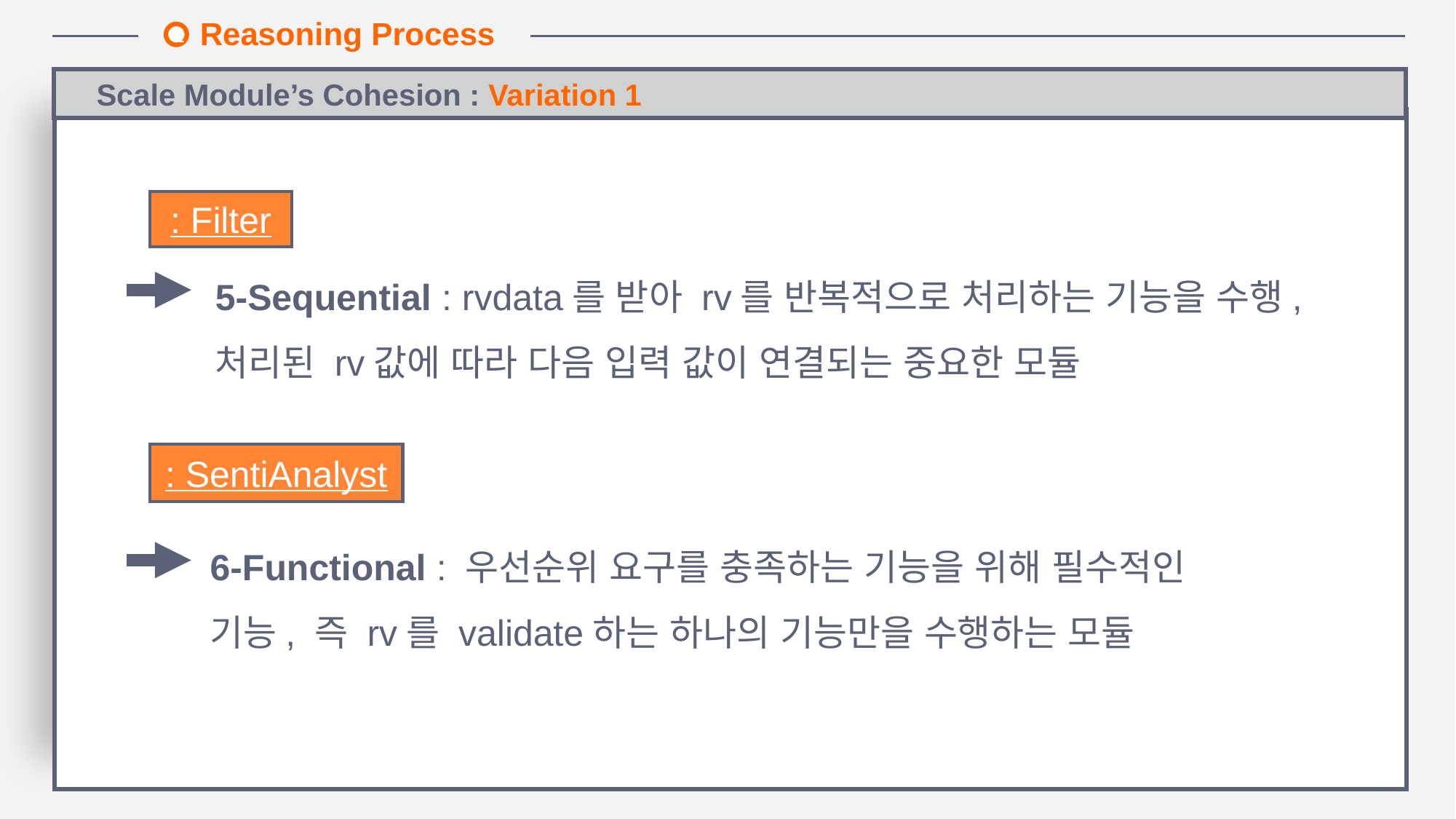

Reasoning Process
1

Scale Module’s Cohesion : Variation 1

: Filter
5-Sequential : rvdata를 받아 rv를 반복적으로 처리하는 기능을 수행, 처리된 rv값에 따라 다음 입력 값이 연결되는 중요한 모듈
: SentiAnalyst
6-Functional : 우선순위 요구를 충족하는 기능을 위해 필수적인
기능, 즉 rv를 validate하는 하나의 기능만을 수행하는 모듈